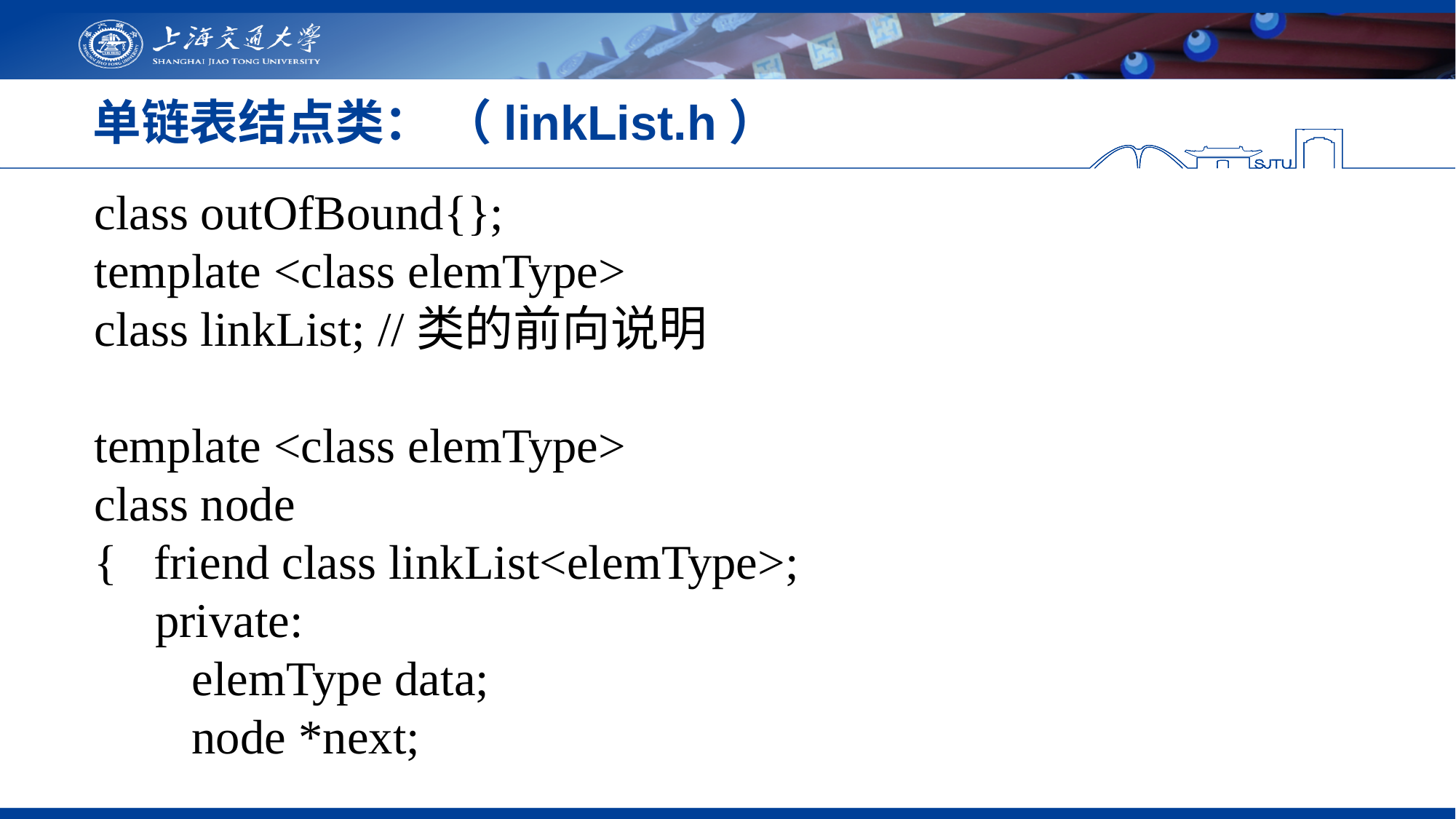

# 单链表结点类： （linkList.h）
class outOfBound{};
template <class elemType>
class linkList; //类的前向说明

template <class elemType>
class node
{   friend class linkList<elemType>;
     private:
        elemType data;
        node *next;